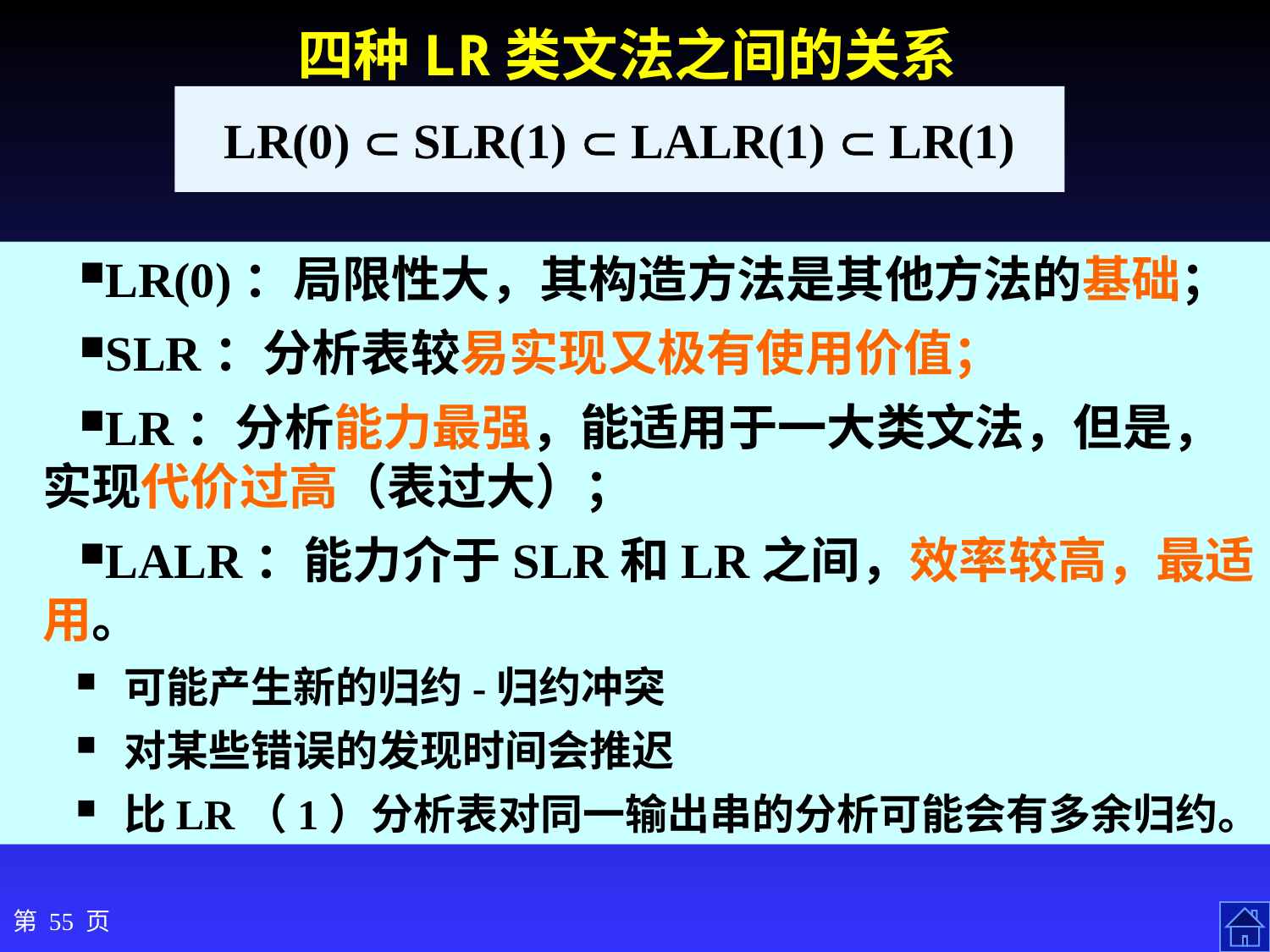

四种LR类文法之间的关系
LR(0) ⊂ SLR(1) ⊂ LALR(1) ⊂ LR(1)
LR(0)：局限性大，其构造方法是其他方法的基础；
SLR：分析表较易实现又极有使用价值；
LR：分析能力最强，能适用于一大类文法，但是，实现代价过高（表过大）；
LALR：能力介于SLR和LR之间，效率较高，最适用。
可能产生新的归约-归约冲突
对某些错误的发现时间会推迟
比LR（1）分析表对同一输出串的分析可能会有多余归约。
第 55 页